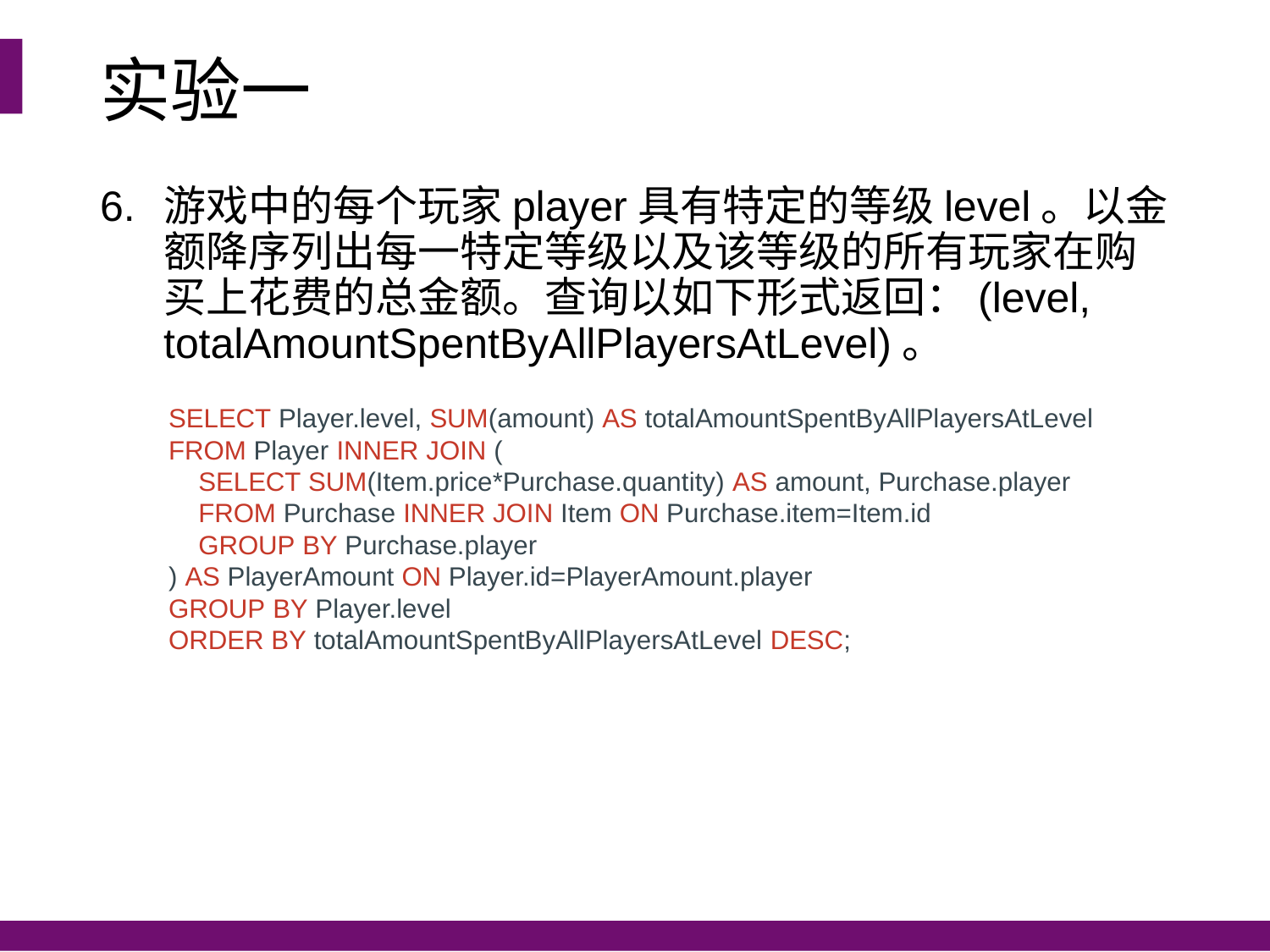

# 实验一
游戏中的每个玩家player具有特定的等级level。以金额降序列出每一特定等级以及该等级的所有玩家在购买上花费的总金额。查询以如下形式返回：(level, totalAmountSpentByAllPlayersAtLevel)。
SELECT Player.level, SUM(amount) AS totalAmountSpentByAllPlayersAtLevel
FROM Player INNER JOIN (
    SELECT SUM(Item.price*Purchase.quantity) AS amount, Purchase.player
    FROM Purchase INNER JOIN Item ON Purchase.item=Item.id
    GROUP BY Purchase.player
) AS PlayerAmount ON Player.id=PlayerAmount.player
GROUP BY Player.level
ORDER BY totalAmountSpentByAllPlayersAtLevel DESC;
32